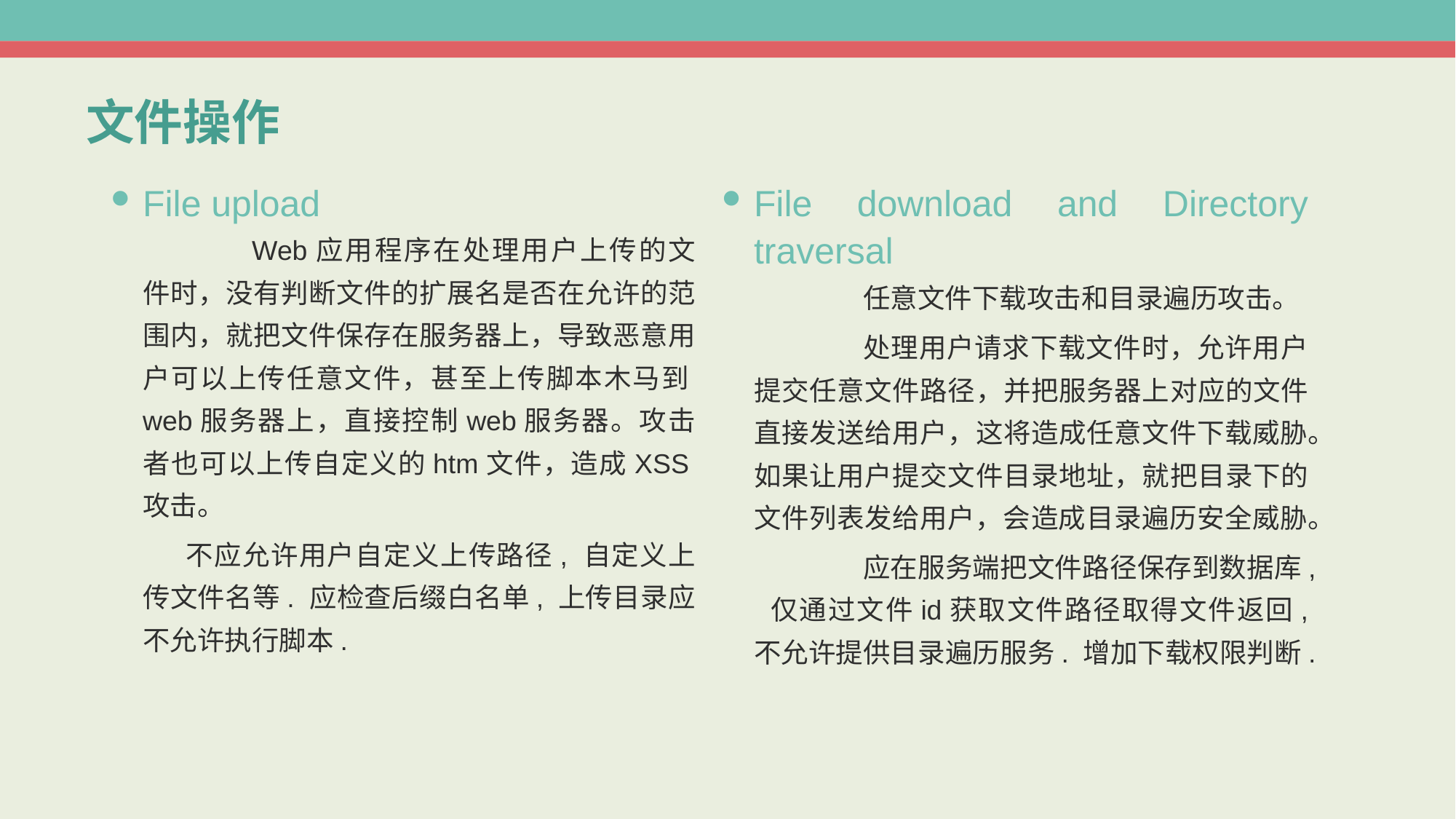

# 文件操作
File upload
	Web应用程序在处理用户上传的文件时，没有判断文件的扩展名是否在允许的范围内，就把文件保存在服务器上，导致恶意用户可以上传任意文件，甚至上传脚本木马到web服务器上，直接控制web服务器。攻击者也可以上传自定义的htm文件，造成XSS攻击。
     不应允许用户自定义上传路径, 自定义上传文件名等. 应检查后缀白名单, 上传目录应不允许执行脚本.

File download and Directory traversal
	任意文件下载攻击和目录遍历攻击。
	处理用户请求下载文件时，允许用户提交任意文件路径，并把服务器上对应的文件直接发送给用户，这将造成任意文件下载威胁。如果让用户提交文件目录地址，就把目录下的文件列表发给用户，会造成目录遍历安全威胁。
	应在服务端把文件路径保存到数据库, 仅通过文件id获取文件路径取得文件返回, 不允许提供目录遍历服务. 增加下载权限判断.